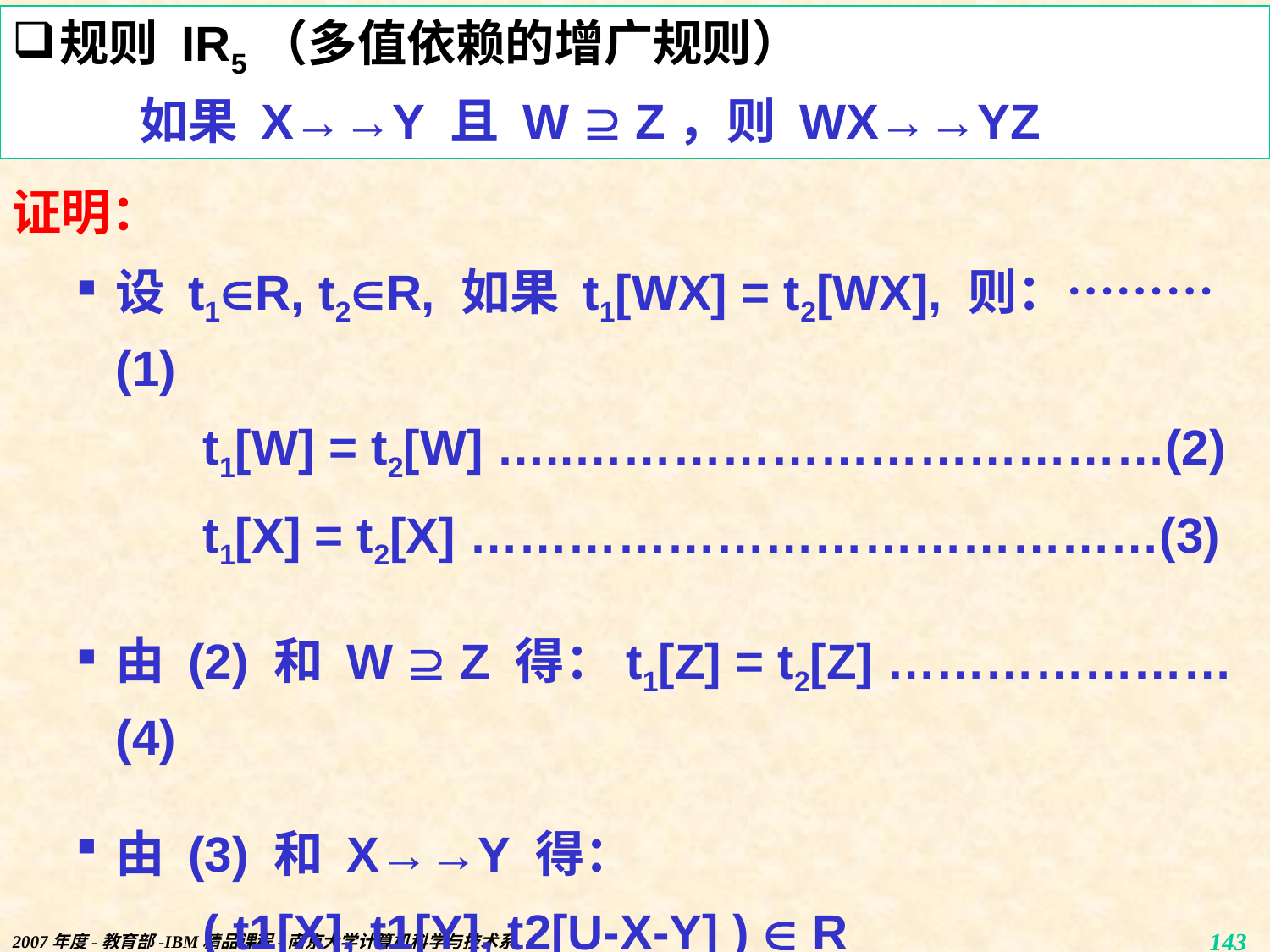

# 规则 IR5（多值依赖的增广规则）
如果 X→→Y 且 W ⊇ Z，则 WX→→YZ
证明：
设 t1∈R, t2∈R, 如果 t1[WX] = t2[WX], 则：………(1)
t1[W] = t2[W] …..………………………………(2)
t1[X] = t2[X] ……………………………………(3)

由 (2) 和 W ⊇ Z 得：t1[Z] = t2[Z] …………………(4)

由 (3) 和 X→→Y 得：
( t1[X], t1[Y], t2[U-X-Y] ) ∈ R
( t2[X], t2[Y], t1[U-X-Y] ) ∈ R
143
2007年度-教育部-IBM精品课程-南京大学计算机科学与技术系